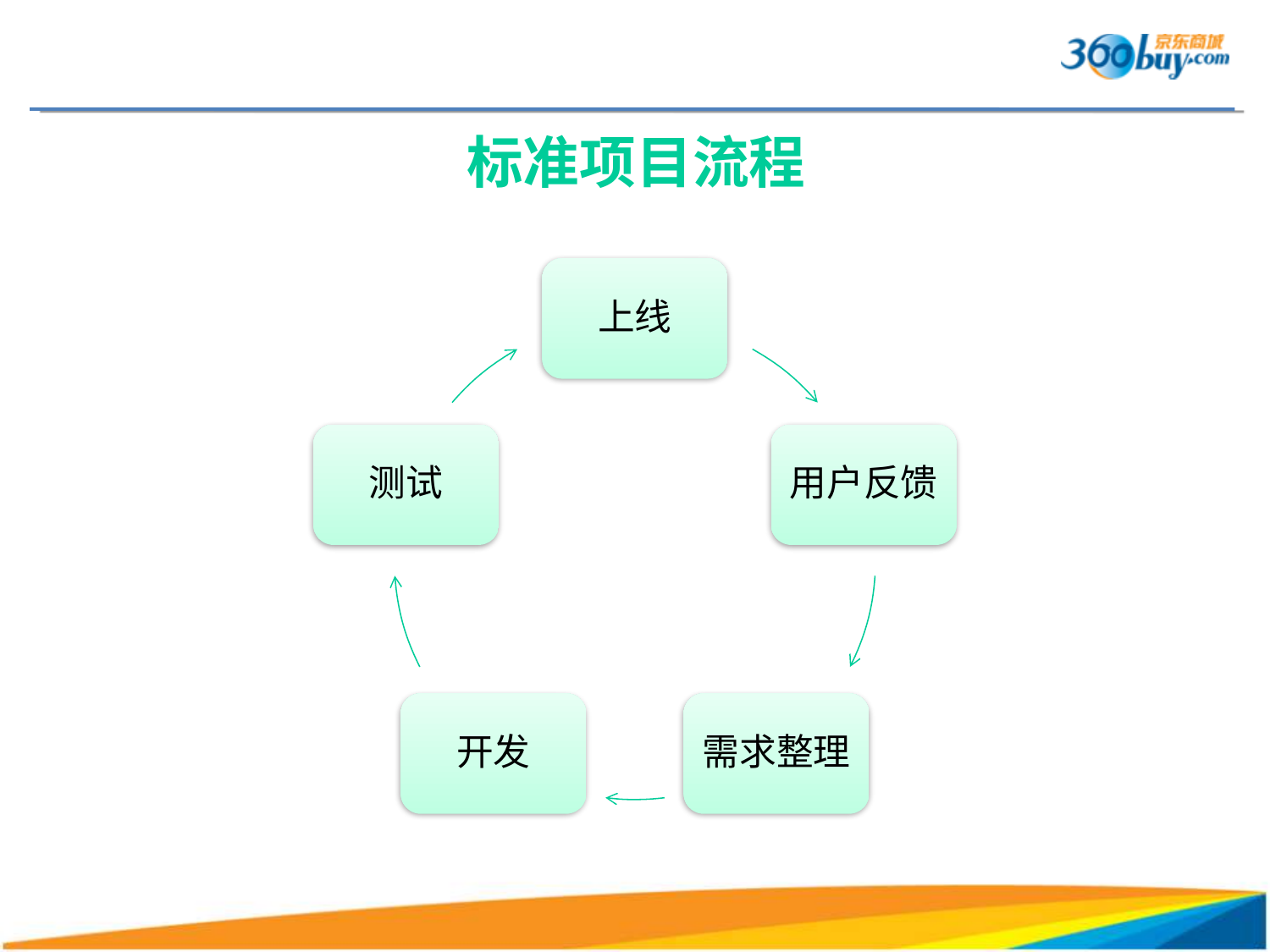

# 标准项目流程

上线
用户反馈
需求整理
开发
测试